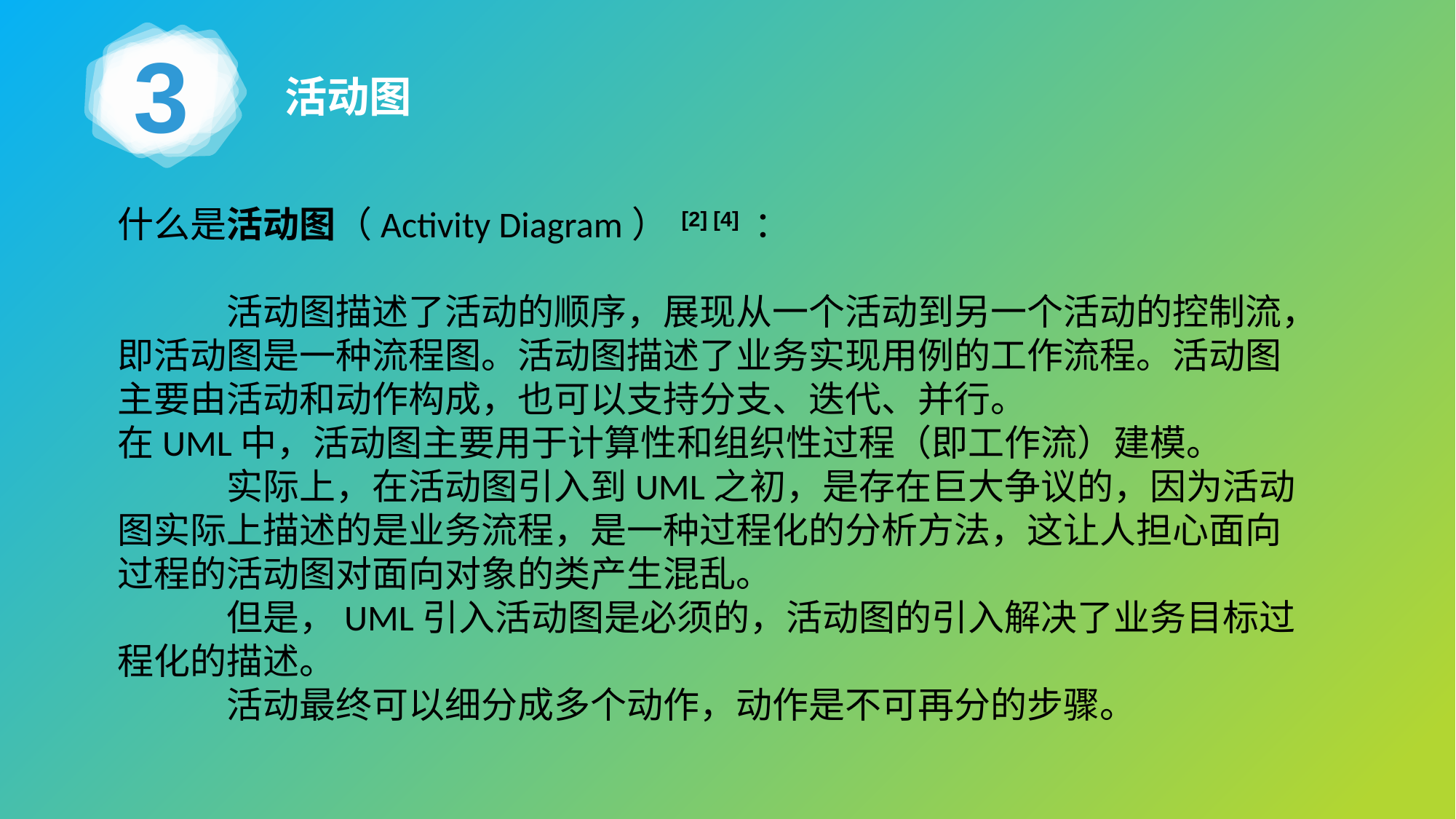

3

活动图
什么是活动图（Activity Diagram） [2] [4] ：

	活动图描述了活动的顺序，展现从一个活动到另一个活动的控制流，即活动图是一种流程图。活动图描述了业务实现用例的工作流程。活动图主要由活动和动作构成，也可以支持分支、迭代、并行。
在UML中，活动图主要用于计算性和组织性过程（即工作流）建模。
	实际上，在活动图引入到UML之初，是存在巨大争议的，因为活动图实际上描述的是业务流程，是一种过程化的分析方法，这让人担心面向过程的活动图对面向对象的类产生混乱。
	但是，UML引入活动图是必须的，活动图的引入解决了业务目标过程化的描述。
	活动最终可以细分成多个动作，动作是不可再分的步骤。